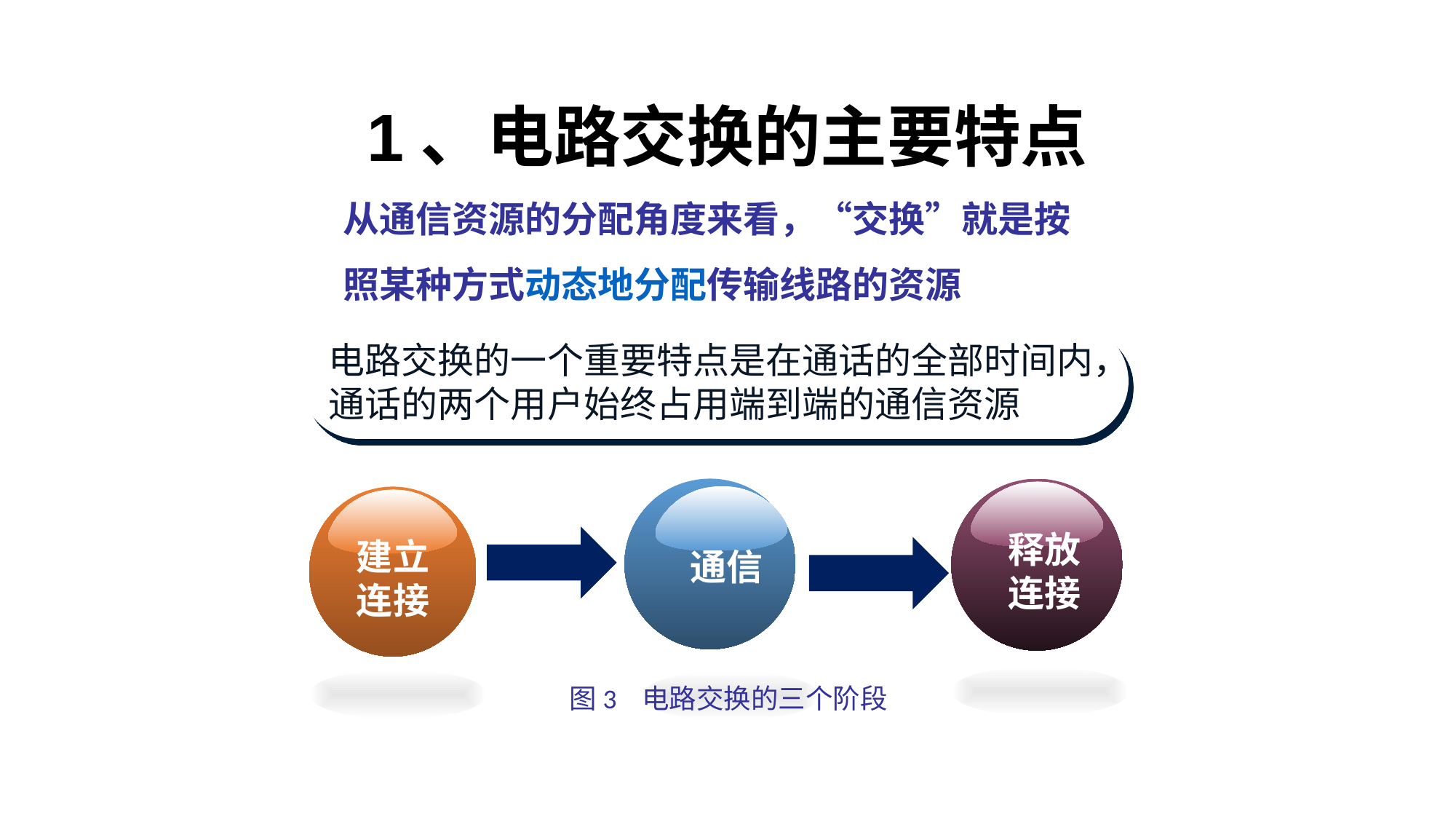

# 1、电路交换的主要特点
从通信资源的分配角度来看，“交换”就是按照某种方式动态地分配传输线路的资源
电路交换的一个重要特点是在通话的全部时间内，
通话的两个用户始终占用端到端的通信资源

通信

释放
连接

建立
连接

图3   电路交换的三个阶段